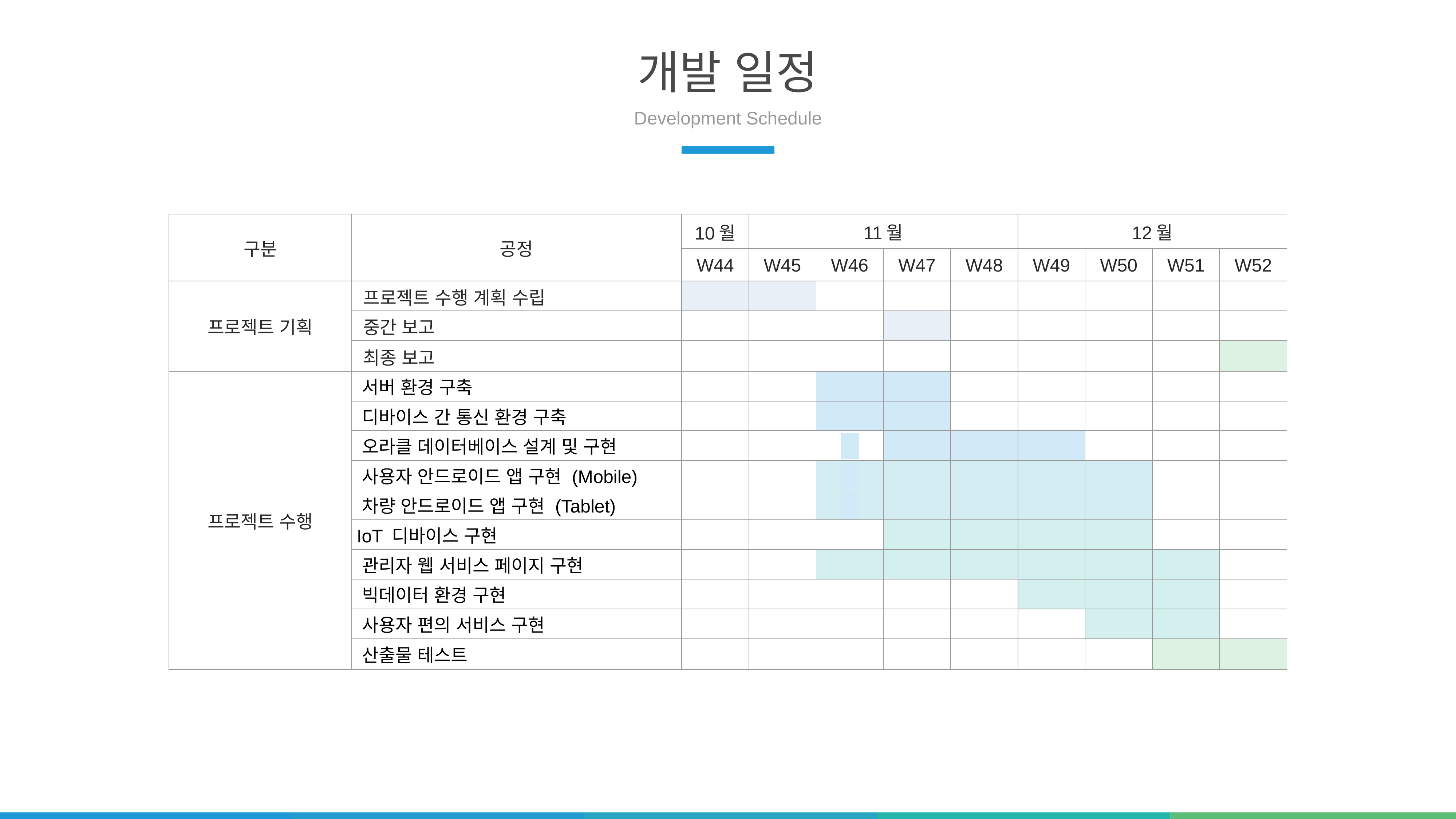

개발 일정
Development Schedule

| 구분 | 공정 | 10월 | 11월 |  |  |  | 12월 |  |  |  |
| --- | --- | --- | --- | --- | --- | --- | --- | --- | --- | --- |
|  |  | W44 | W45 | W46 | W47 | W48 | W49 | W50 | W51 | W52 |
| 프로젝트 기획 | 프로젝트 수행 계획 수립 |  |  |  |  |  |  |  |  |  |
|  | 중간 보고 |  |  |  |  |  |  |  |  |  |
|  | 최종 보고 |  |  |  |  |  |  |  |  |  |
| 프로젝트 수행 | 서버 환경 구축 |  |  |  |  |  |  |  |  |  |
|  | 디바이스 간 통신 환경 구축 |  |  |  |  |  |  |  |  |  |
|  | 오라클 데이터베이스 설계 및 구현 |  |  |  |  |  |  |  |  |  |
|  | 사용자 안드로이드 앱 구현 (Mobile) |  |  |  |  |  |  |  |  |  |
|  | 차량 안드로이드 앱 구현 (Tablet) |  |  |  |  |  |  |  |  |  |
|  | IoT 디바이스 구현 |  |  |  |  |  |  |  |  |  |
|  | 관리자 웹 서비스 페이지 구현 |  |  |  |  |  |  |  |  |  |
|  | 빅데이터 환경 구현 |  |  |  |  |  |  |  |  |  |
|  | 사용자 편의 서비스 구현 |  |  |  |  |  |  |  |  |  |
|  | 산출물 테스트 |  |  |  |  |  |  |  |  |  |